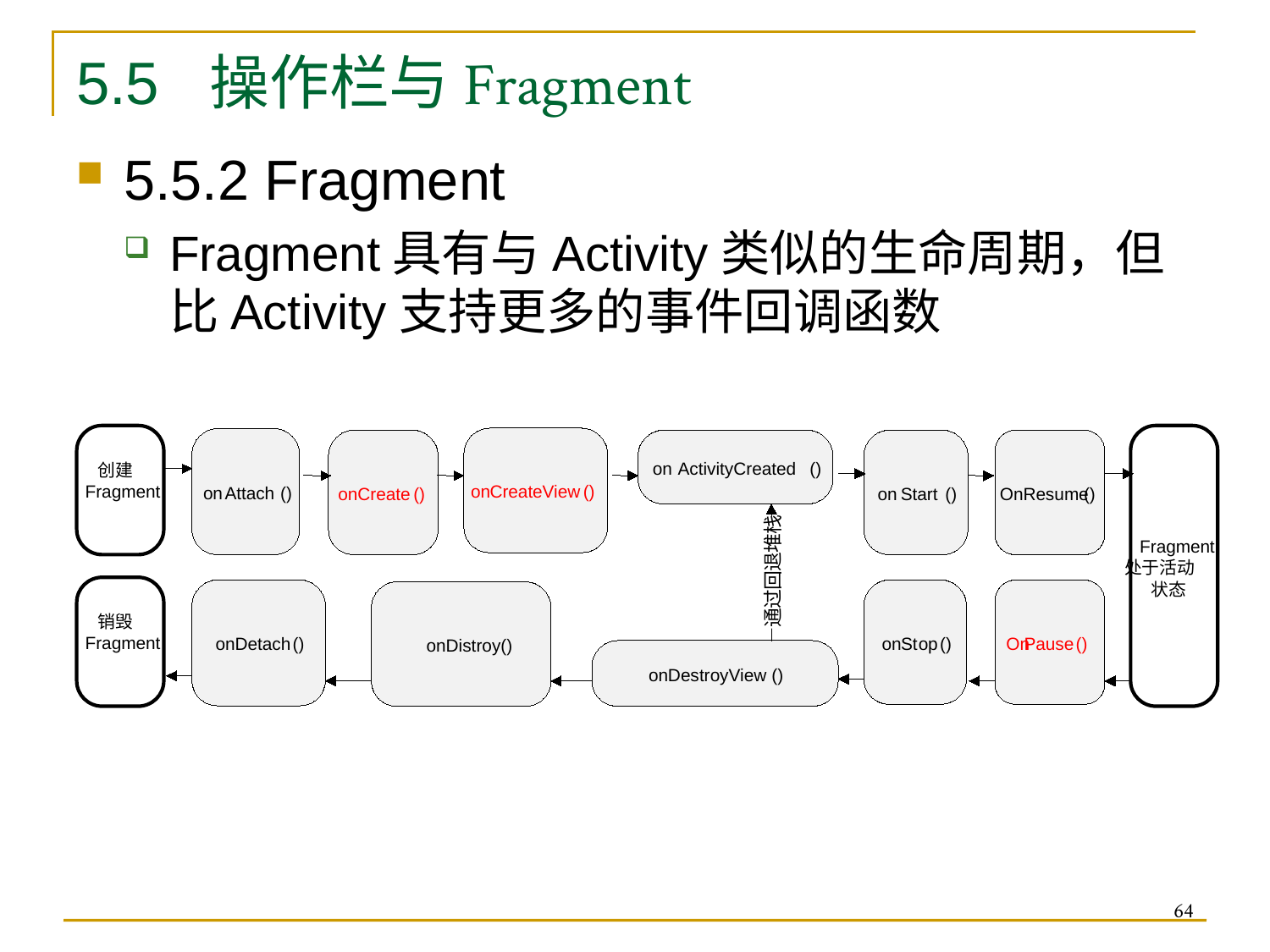

# 5.5 操作栏与Fragment
5.5.2 Fragment
Fragment具有与Activity类似的生命周期，但比Activity支持更多的事件回调函数

on
ActivityCreated
()
创建

Fragment
on
CreateView
()
on
Attach
()
onCreate
()
on
Start
()
OnResume
()

栈

堆
Fragment
退
处于活动
回

状态

过
通
销毁
Fragment
onDetach
()
on
St
op
()
On
Pause
()
onDistroy()

onDestroyView
()

64